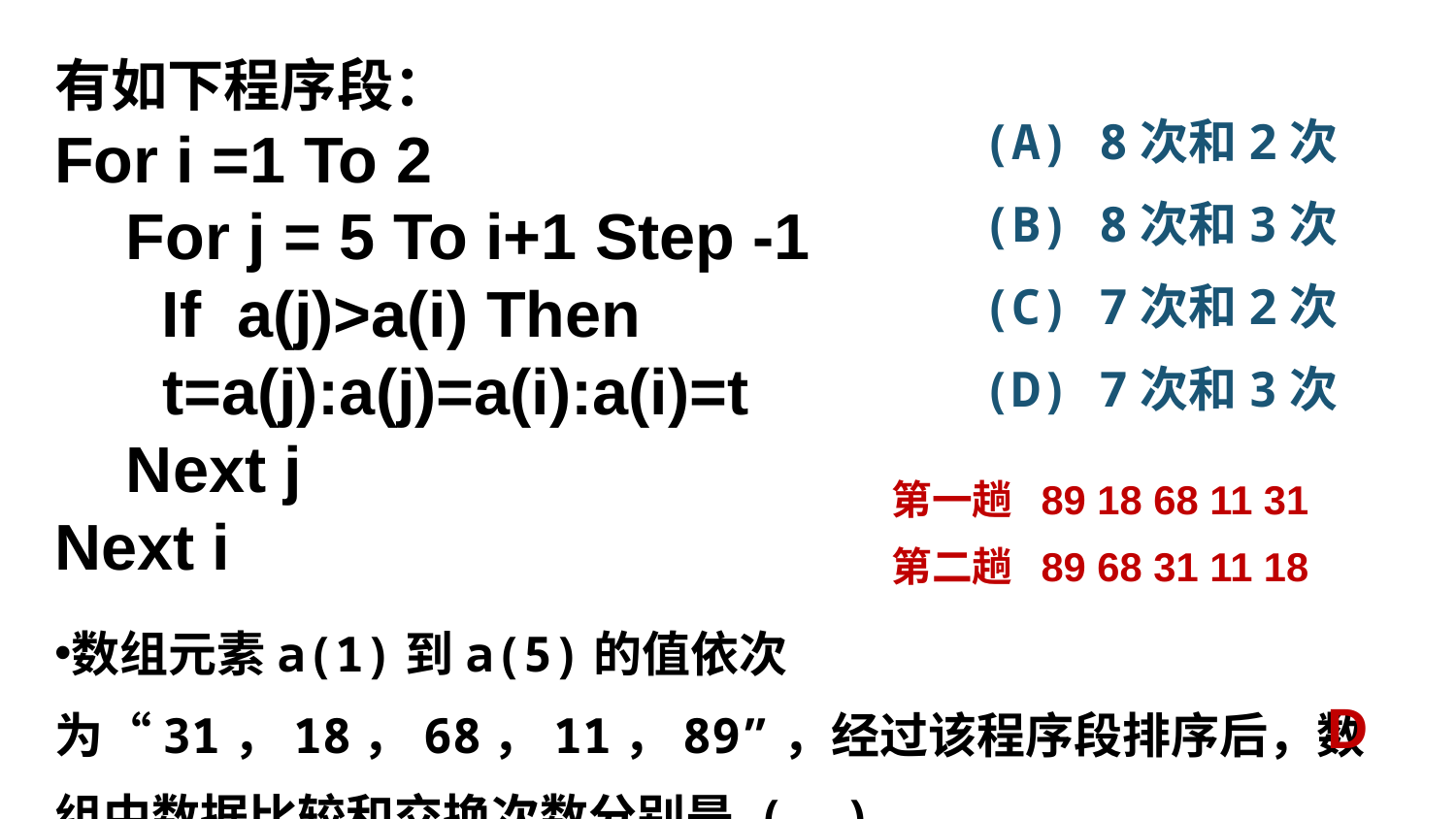

有如下程序段：
For i =1 To 2
    For j = 5 To i+1 Step -1
      If  a(j)>a(i) Then
      t=a(j):a(j)=a(i):a(i)=t
    Next j
Next i

(A) 8次和2次
(B) 8次和3次
(C) 7次和2次
(D) 7次和3次
第一趟  89 18 68 11 31
第二趟  89 68 31 11 18
数组元素a(1)到a(5)的值依次为“31，18，68，11，89”，经过该程序段排序后，数组中数据比较和交换次数分别是 (  )
D